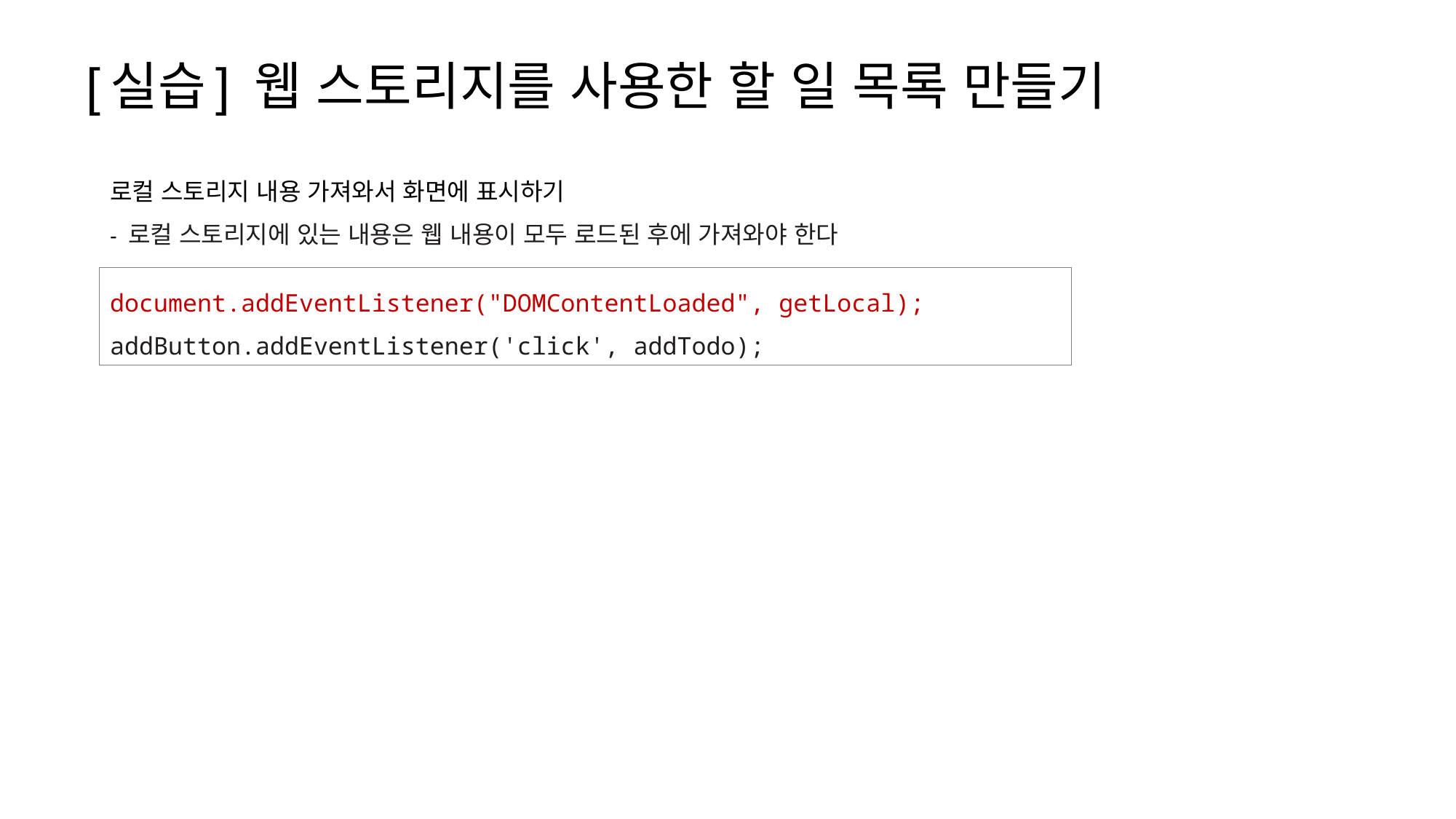

# [실습] 웹 스토리지를 사용한 할 일 목록 만들기
로컬 스토리지 내용 가져와서 화면에 표시하기
- 로컬 스토리지에 있는 내용은 웹 내용이 모두 로드된 후에 가져와야 한다
document.addEventListener("DOMContentLoaded", getLocal);
addButton.addEventListener('click', addTodo);